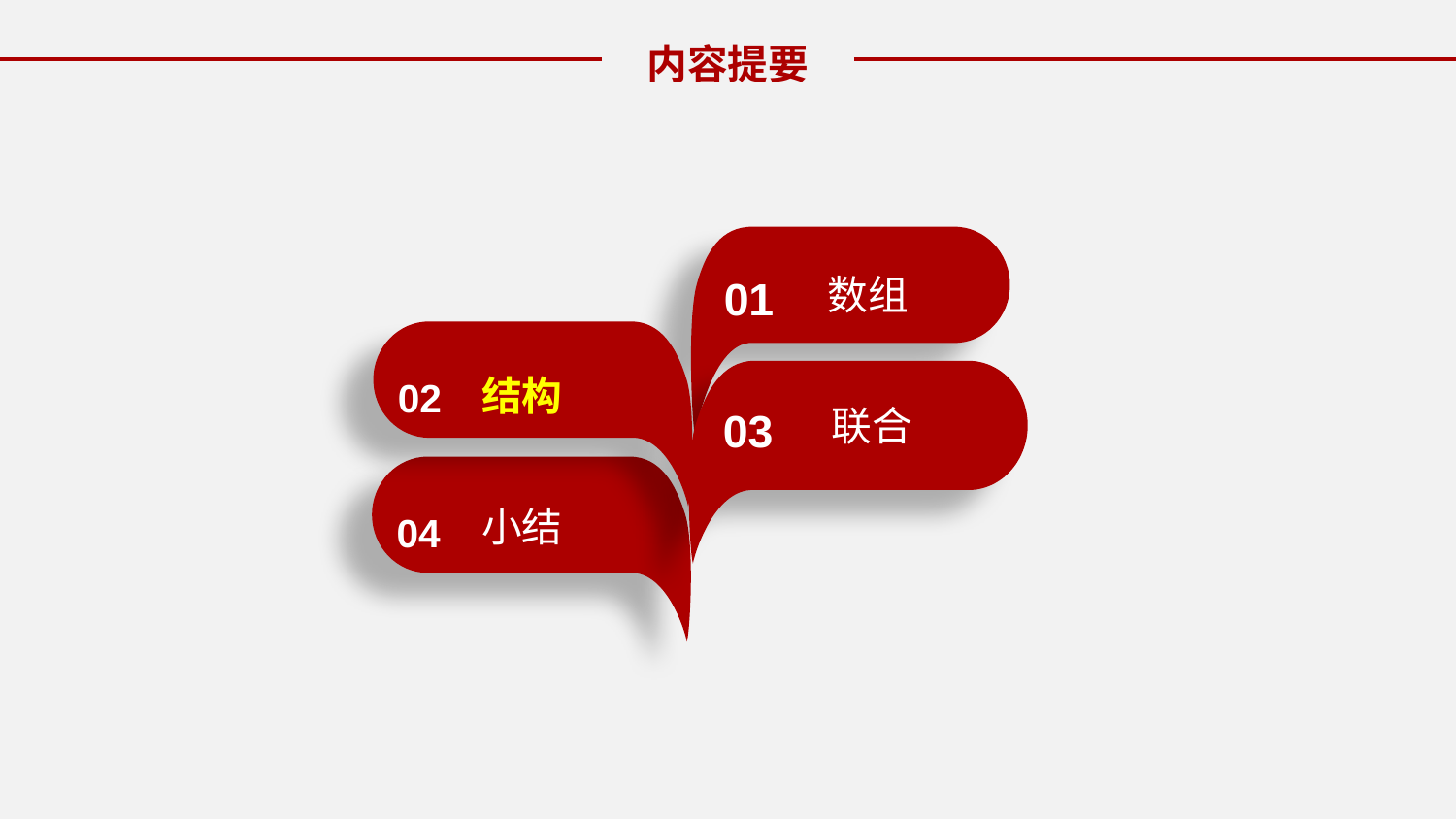

内容提要

01
数组

结构
02

03
联合

小结
04